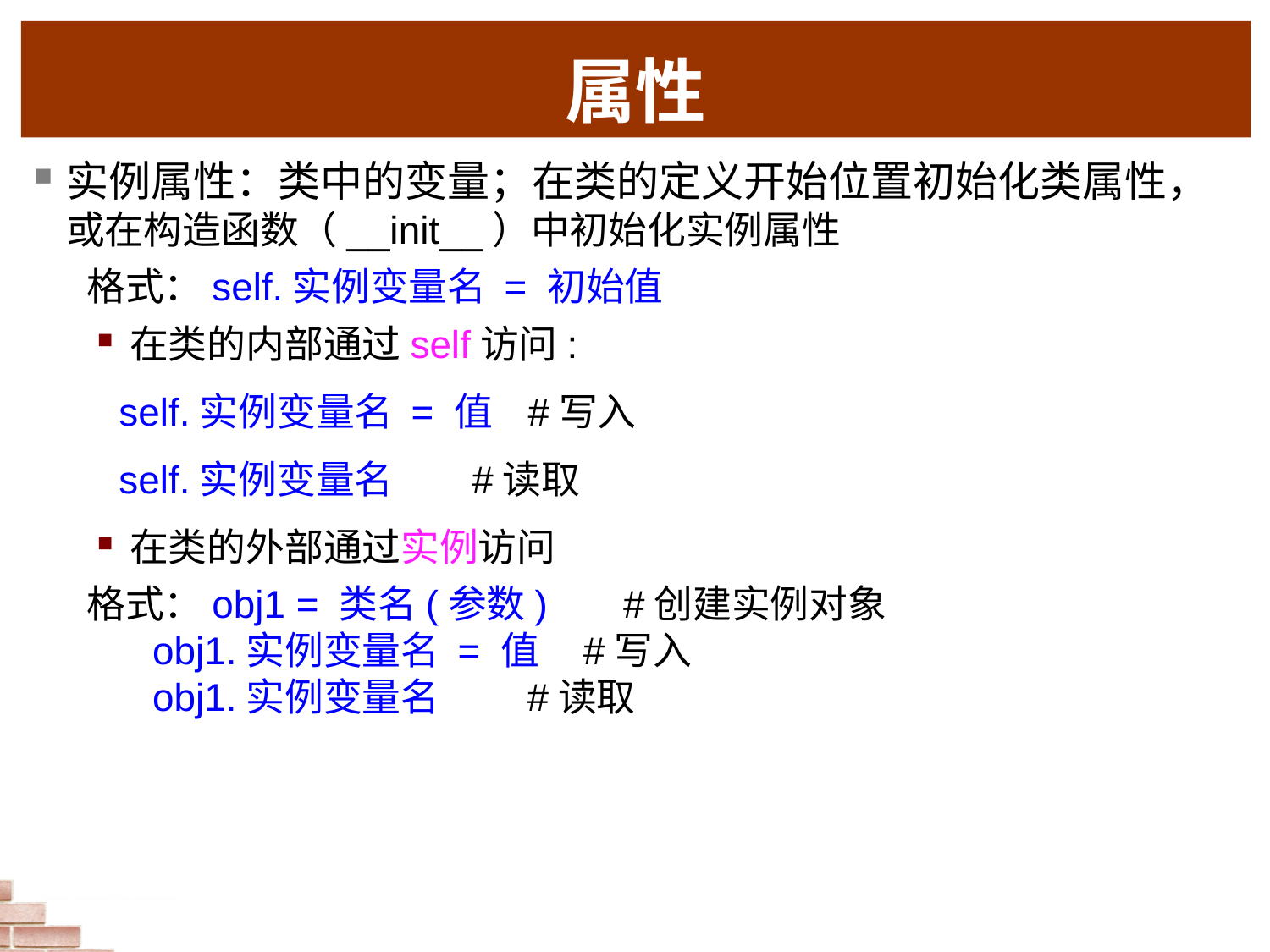

# 属性
实例属性：类中的变量；在类的定义开始位置初始化类属性，或在构造函数（__init__）中初始化实例属性
     格式：self.实例变量名 = 初始值
在类的内部通过self访问:
  self.实例变量名 = 值   #写入
  self.实例变量名        #读取
在类的外部通过实例访问
     格式：obj1 = 类名(参数)       #创建实例对象
           obj1.实例变量名 = 值    #写入
           obj1.实例变量名         #读取